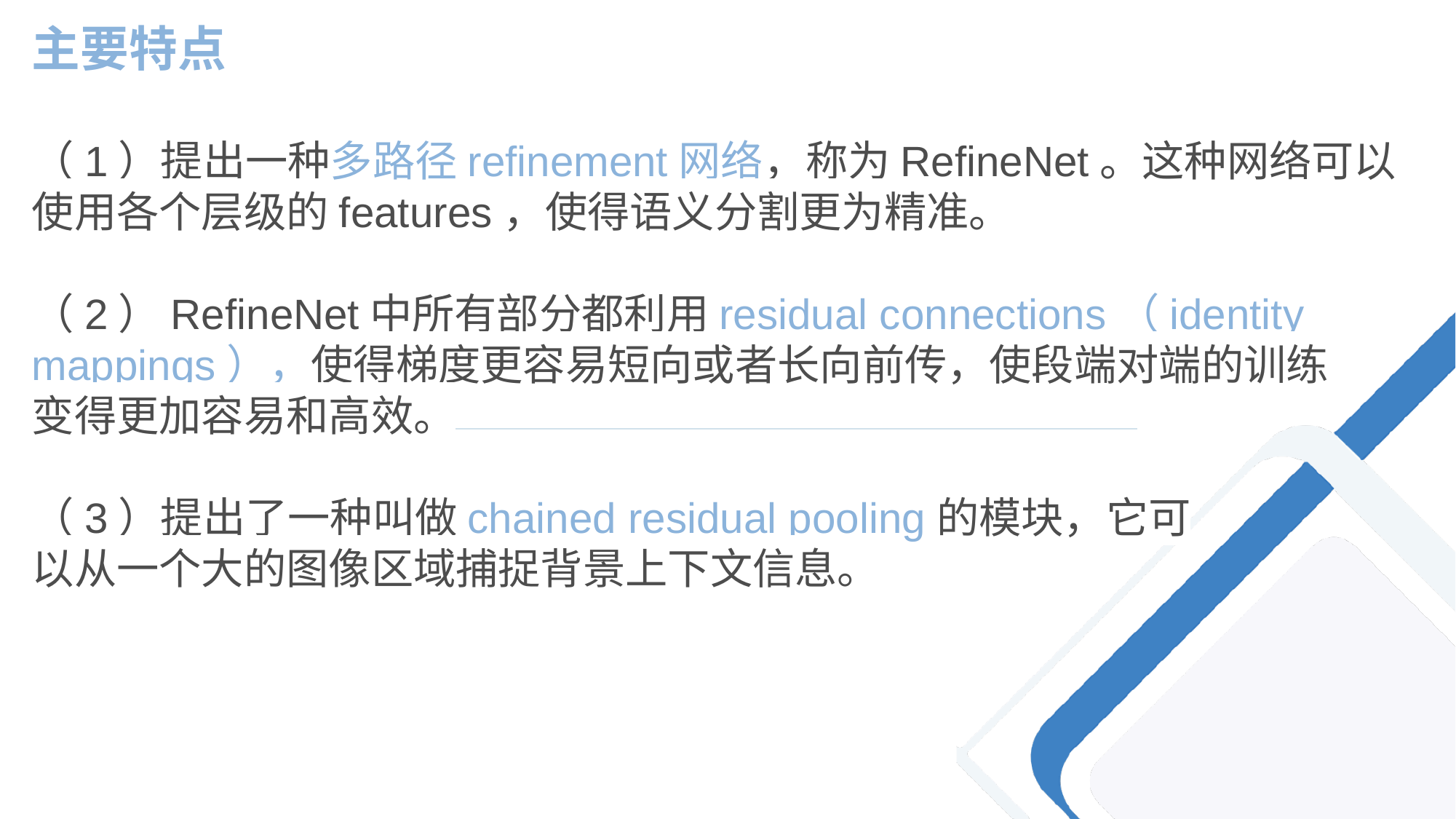

主要特点

（1）提出一种多路径refinement网络，称为RefineNet。这种网络可以使用各个层级的features，使得语义分割更为精准。

（2）RefineNet中所有部分都利用residual connections（identity mappings），使得梯度更容易短向或者长向前传，使段端对端的训练
变得更加容易和高效。

（3）提出了一种叫做chained residual pooling的模块，它可
以从一个大的图像区域捕捉背景上下文信息。